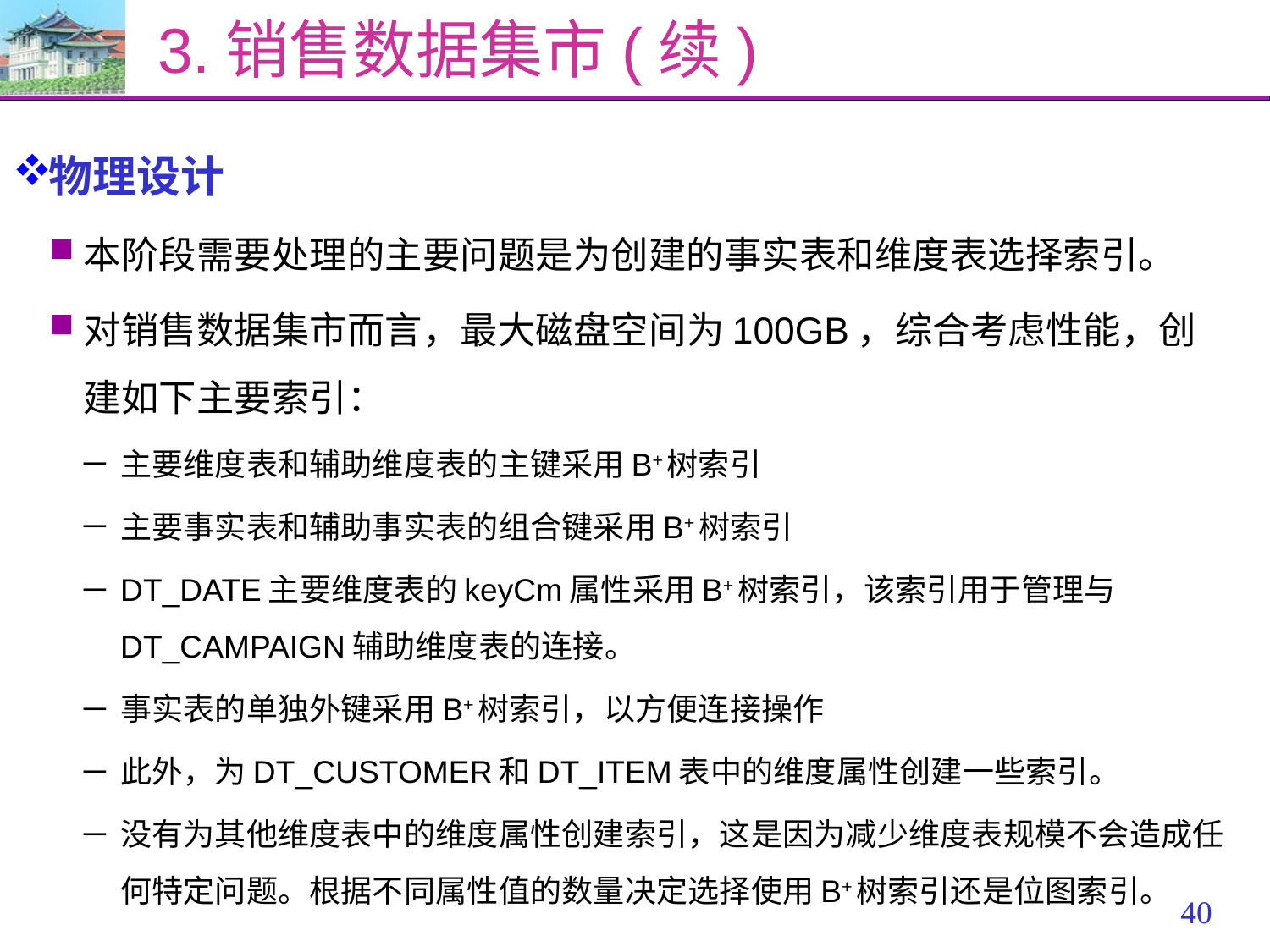

# 3.销售数据集市(续)
物理设计
本阶段需要处理的主要问题是为创建的事实表和维度表选择索引。
对销售数据集市而言，最大磁盘空间为100GB，综合考虑性能，创建如下主要索引：
主要维度表和辅助维度表的主键采用B+树索引
主要事实表和辅助事实表的组合键采用B+树索引
DT_DATE主要维度表的keyCm属性采用B+树索引，该索引用于管理与DT_CAMPAIGN辅助维度表的连接。
事实表的单独外键采用B+树索引，以方便连接操作
此外，为DT_CUSTOMER和DT_ITEM表中的维度属性创建一些索引。
没有为其他维度表中的维度属性创建索引，这是因为减少维度表规模不会造成任何特定问题。根据不同属性值的数量决定选择使用B+树索引还是位图索引。
40